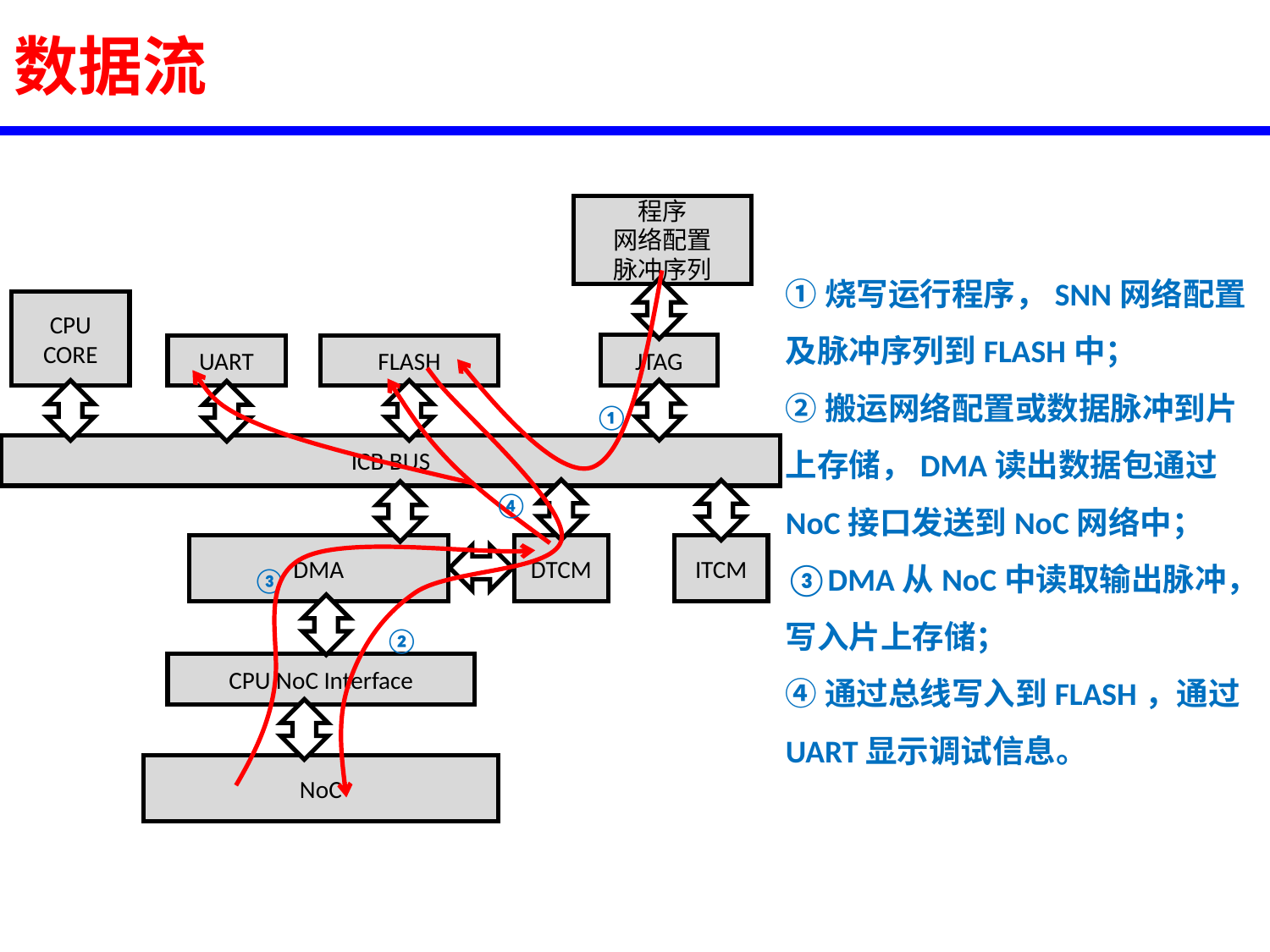

数据流
程序
网络配置
脉冲序列

CPU CORE
JTAG
UART
FLASH

①
ICB BUS

④
DMA
DTCM
ITCM

③

②
CPU NoC Interface

NoC
①烧写运行程序，SNN网络配置及脉冲序列到FLASH中；
②搬运网络配置或数据脉冲到片上存储，DMA读出数据包通过NoC接口发送到NoC网络中；
③DMA从NoC中读取输出脉冲，写入片上存储；
④通过总线写入到FLASH，通过UART显示调试信息。